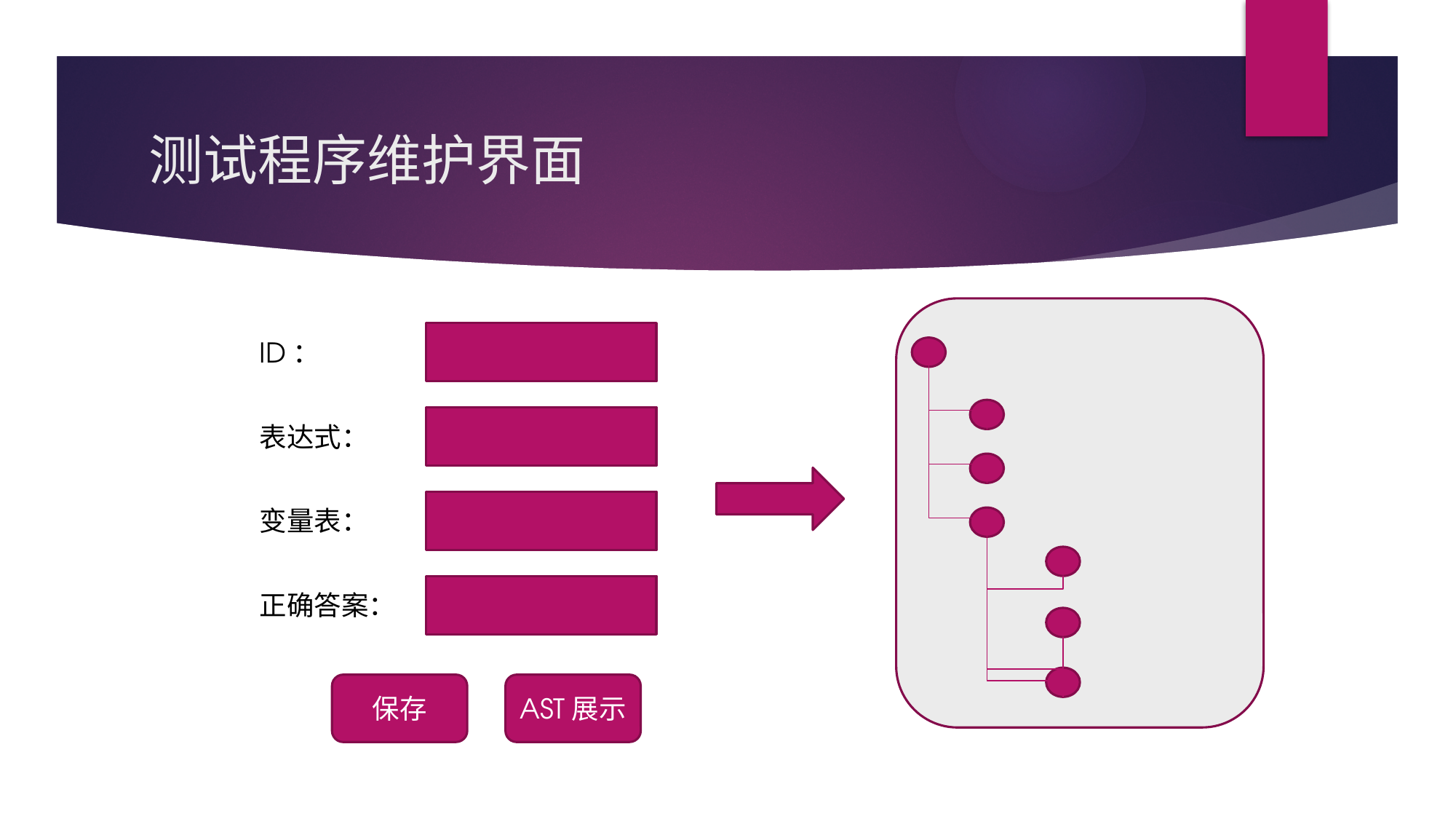

# 测试程序维护界面

ID：

表达式：

变量表：

正确答案：

保存
AST展示